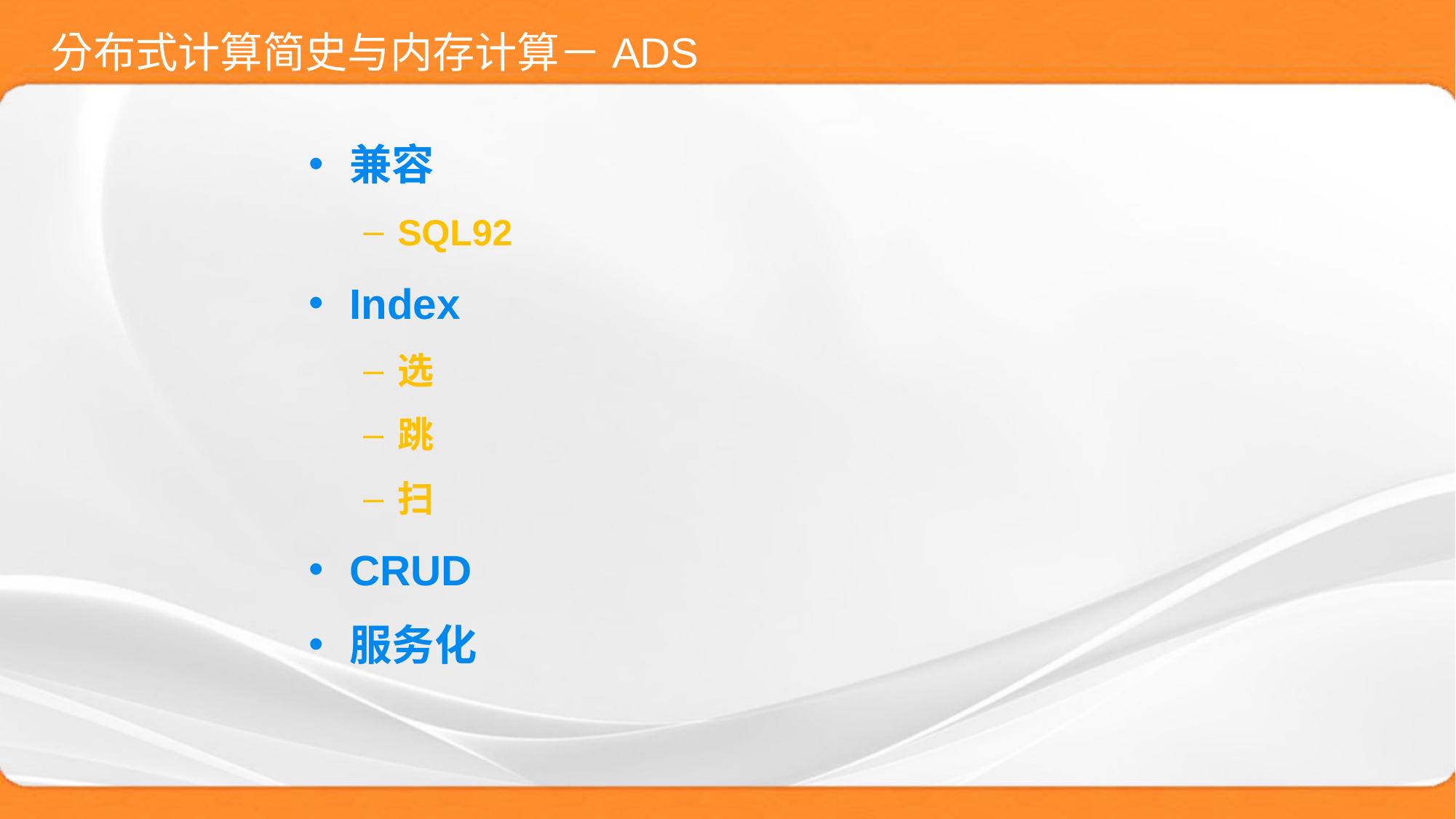

# 分布式计算简史与内存计算－ADS
兼容
SQL92
Index
选
跳
扫
CRUD
服务化